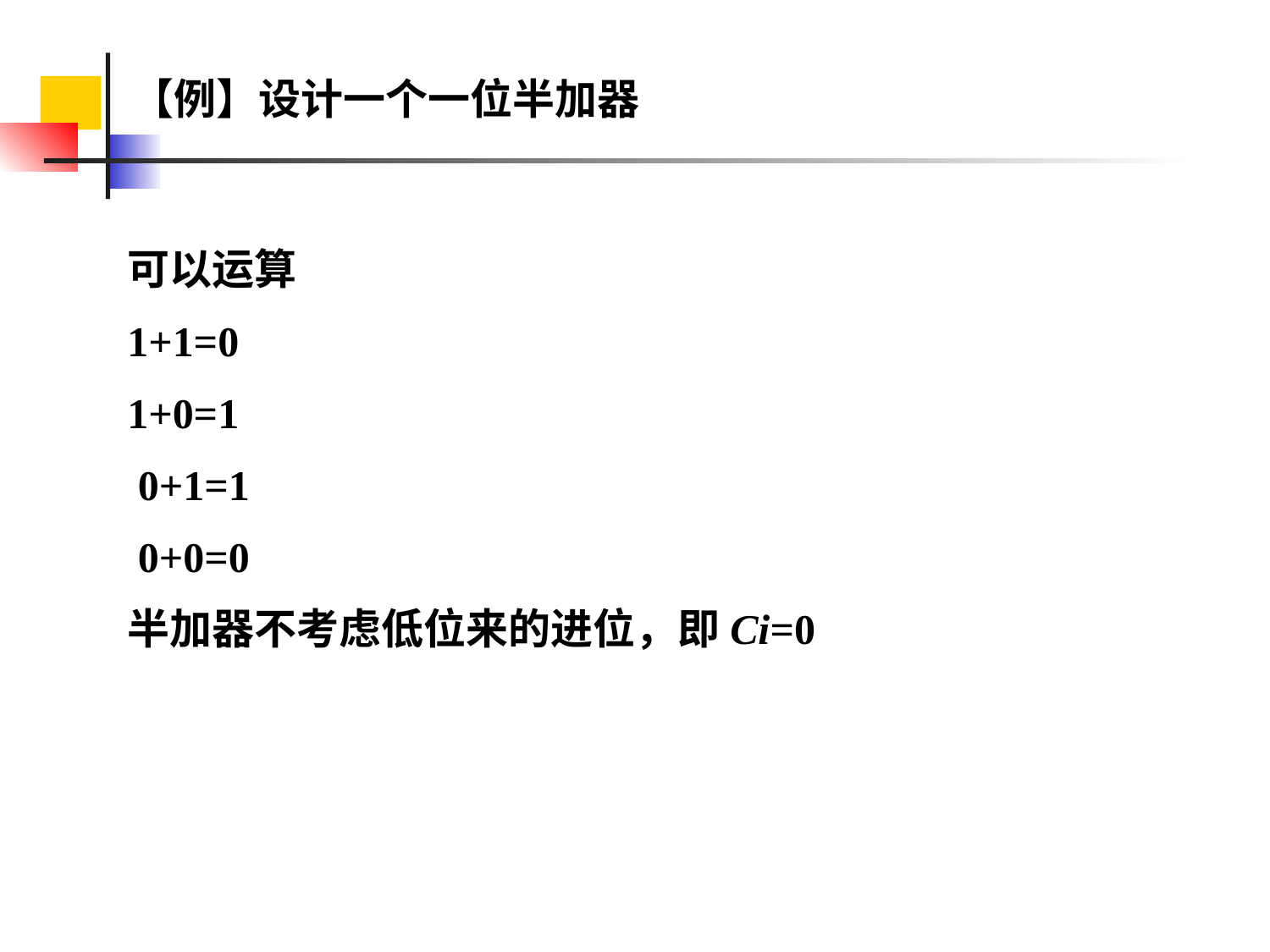

【例】设计一个一位半加器
可以运算
1+1=0
1+0=1
 0+1=1
 0+0=0
半加器不考虑低位来的进位，即Ci=0